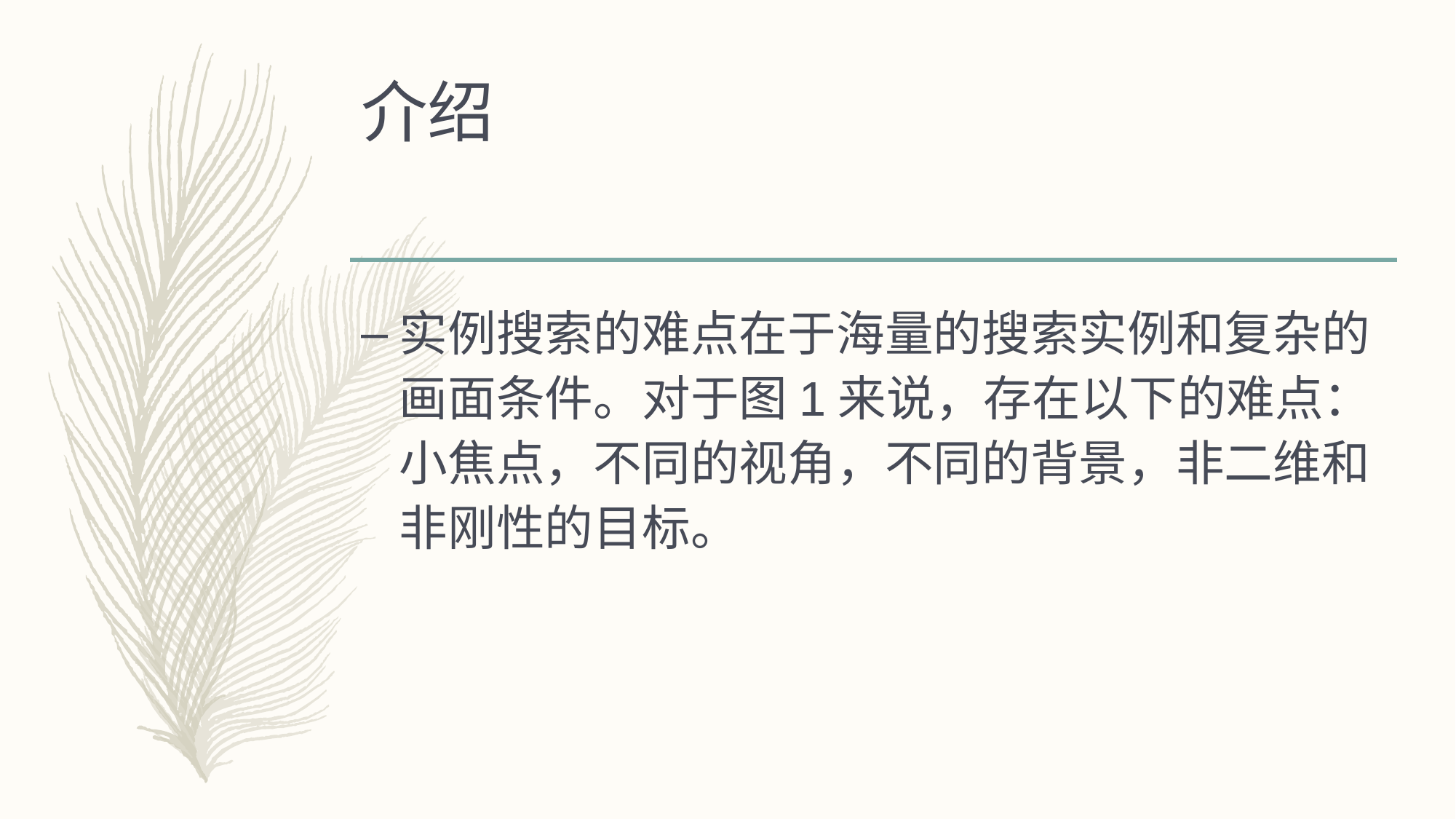

# 介绍
实例搜索的难点在于海量的搜索实例和复杂的画面条件。对于图1来说，存在以下的难点：小焦点，不同的视角，不同的背景，非二维和非刚性的目标。